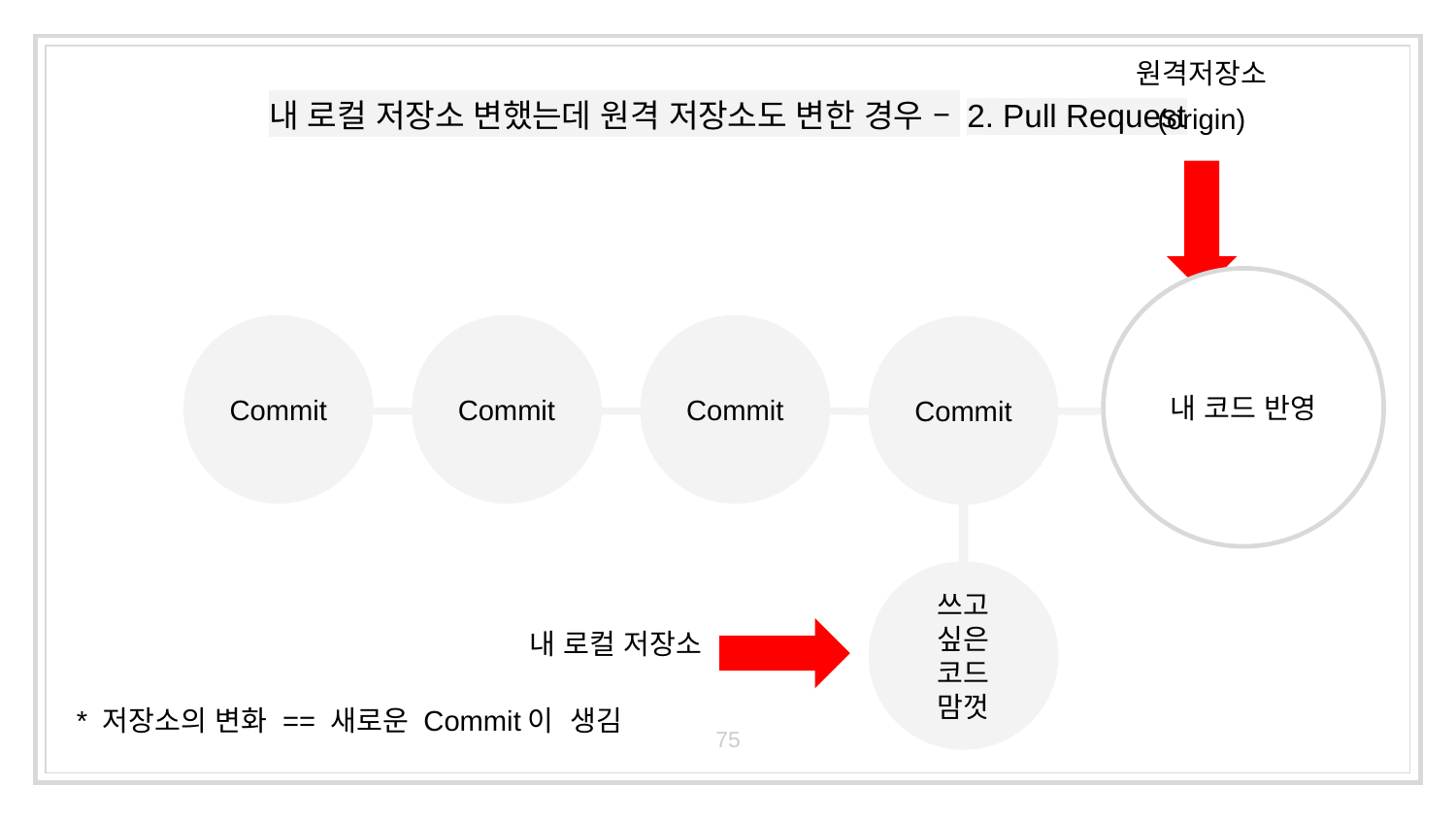

원격저장소
(origin)

# 내 로컬 저장소 변했는데 원격 저장소도 변한 경우 – 2. Pull Request
내 코드 반영
변화
Commit
Commit
Commit
Commit

내 로컬 저장소
쓰고 싶은 코드 맘껏
* 저장소의 변화 == 새로운 Commit이  생김
75